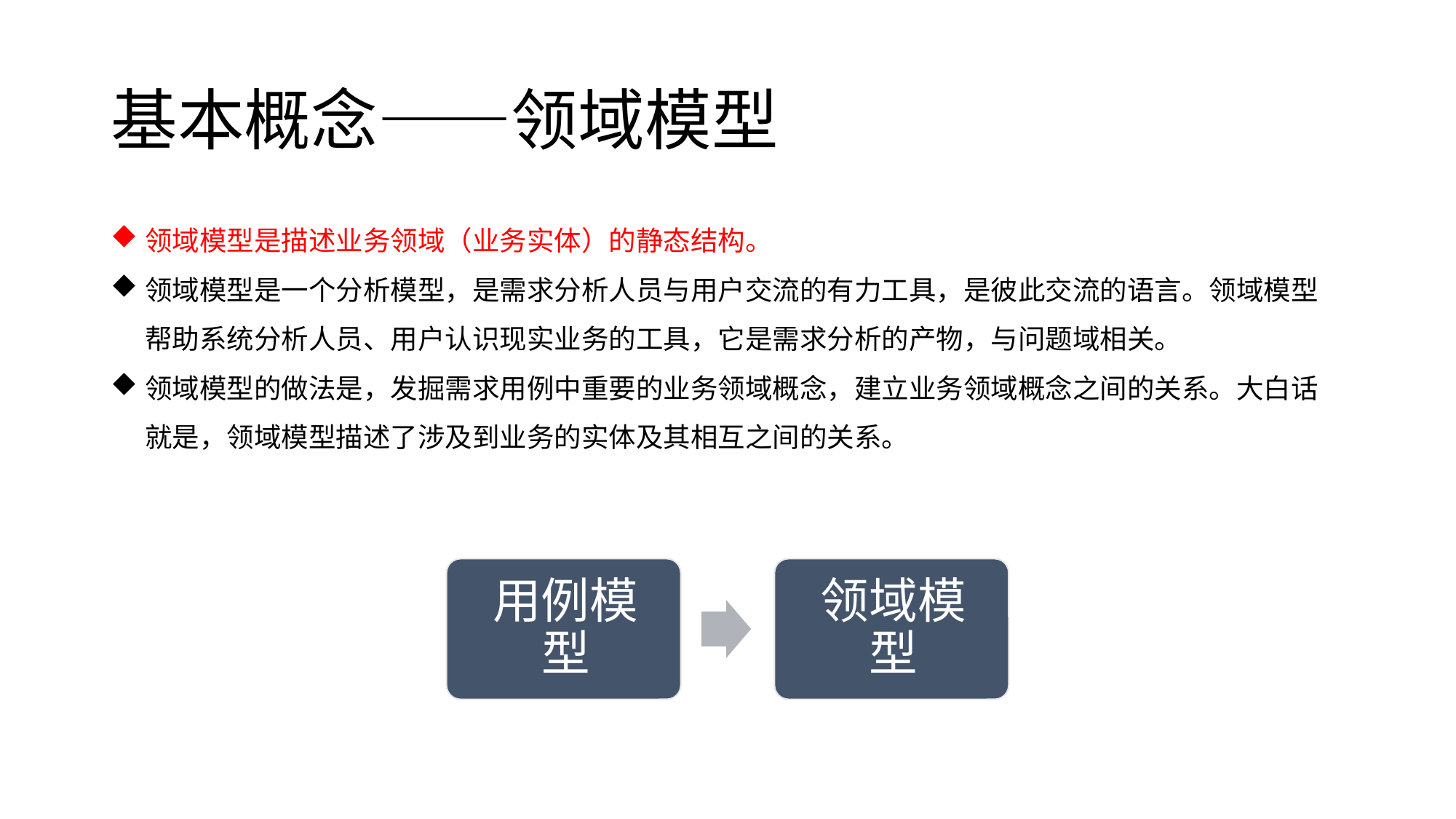

# 基本概念——领域模型
领域模型是描述业务领域（业务实体）的静态结构。
领域模型是一个分析模型，是需求分析人员与用户交流的有力工具，是彼此交流的语言。领域模型帮助系统分析人员、用户认识现实业务的工具，它是需求分析的产物，与问题域相关。
领域模型的做法是，发掘需求用例中重要的业务领域概念，建立业务领域概念之间的关系。大白话就是，领域模型描述了涉及到业务的实体及其相互之间的关系。
用例模型

领域模型